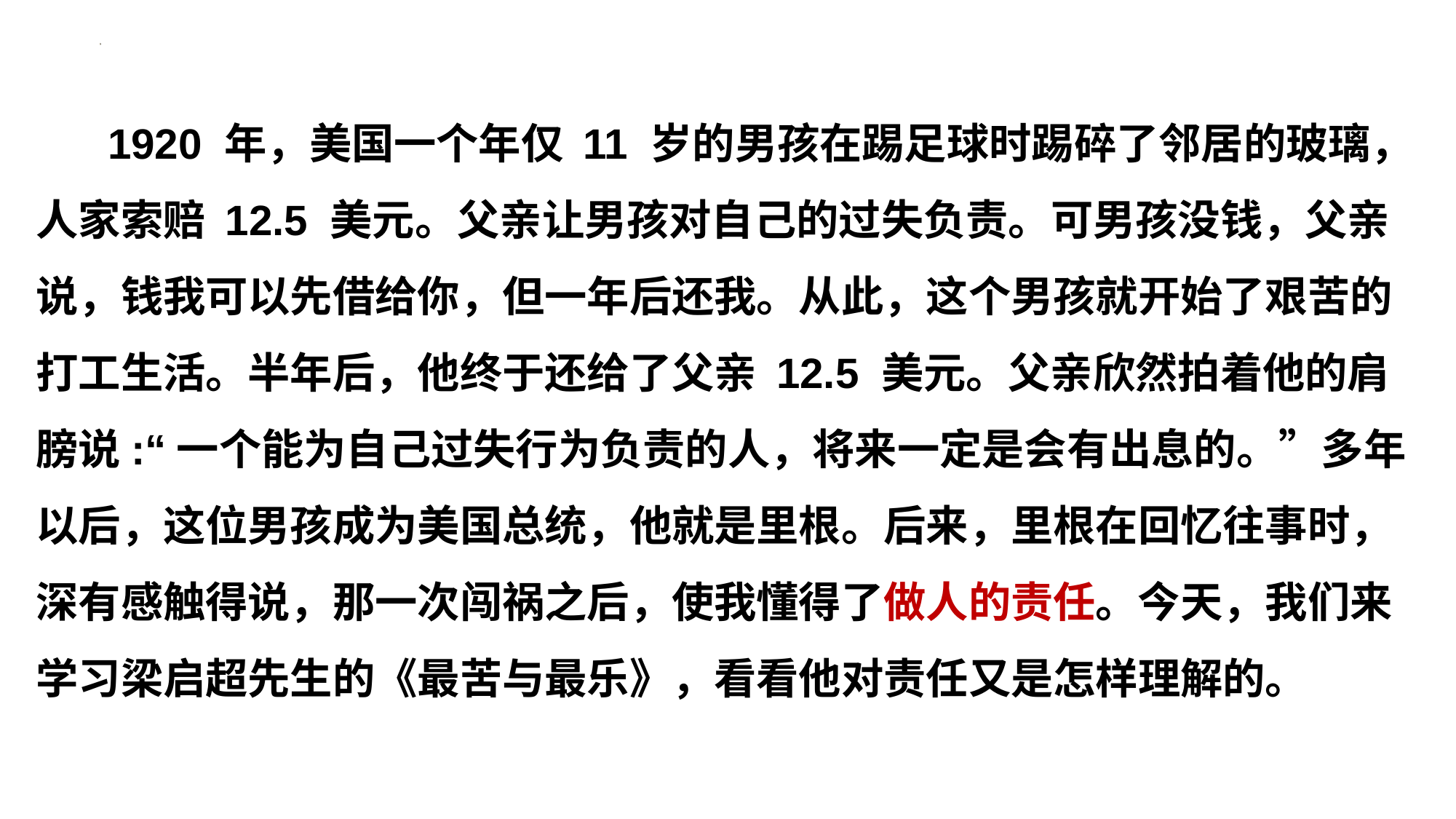

1920 年，美国一个年仅 11 岁的男孩在踢足球时踢碎了邻居的玻璃，人家索赔 12.5 美元。父亲让男孩对自己的过失负责。可男孩没钱，父亲说，钱我可以先借给你，但一年后还我。从此，这个男孩就开始了艰苦的打工生活。半年后，他终于还给了父亲 12.5 美元。父亲欣然拍着他的肩膀说:“一个能为自己过失行为负责的人，将来一定是会有出息的。”多年以后，这位男孩成为美国总统，他就是里根。后来，里根在回忆往事时，深有感触得说，那一次闯祸之后，使我懂得了做人的责任。今天，我们来学习梁启超先生的《最苦与最乐》，看看他对责任又是怎样理解的。